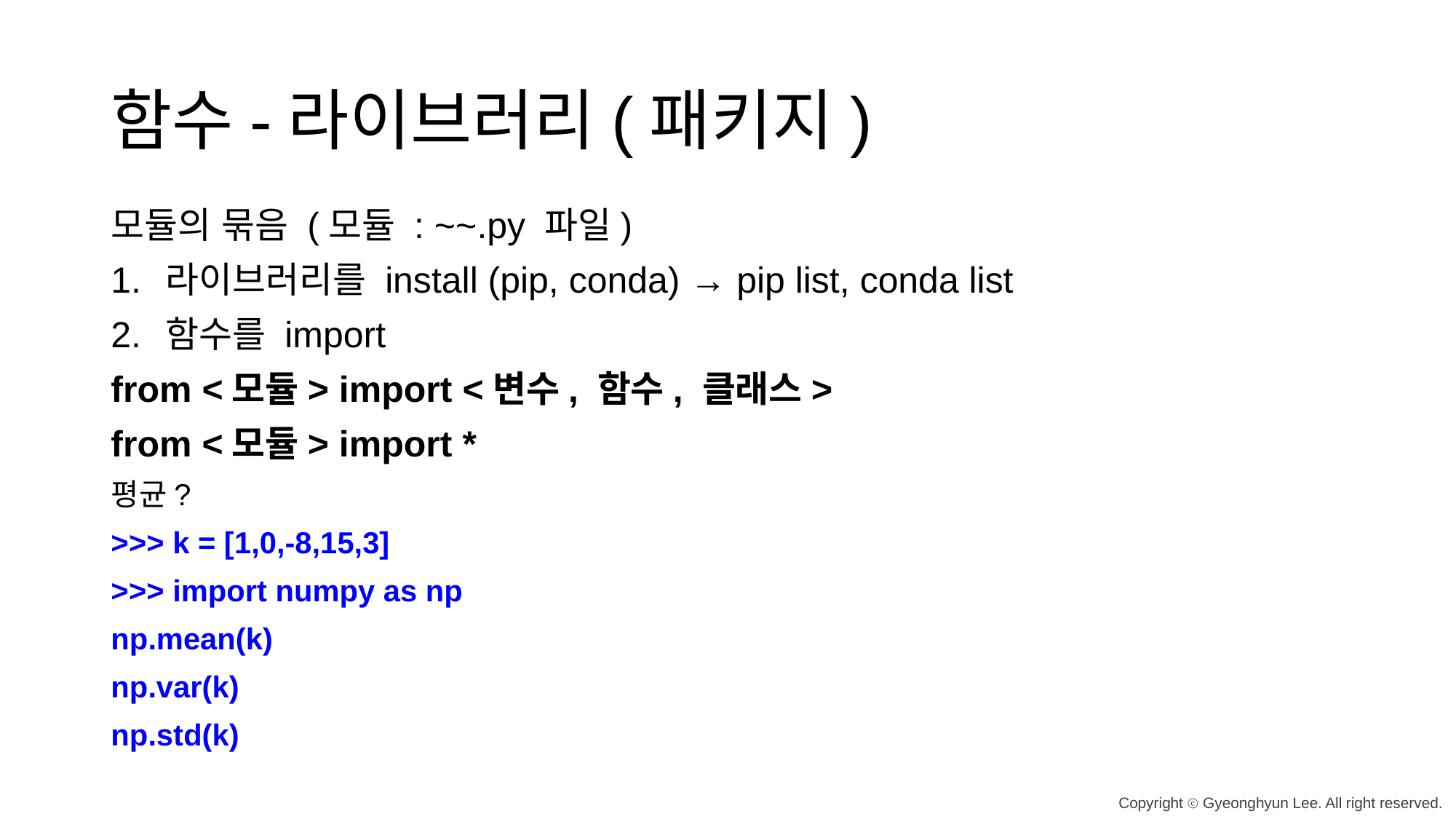

# 함수-라이브러리(패키지)
모듈의 묶음 (모듈 : ~~.py 파일)
라이브러리를 install (pip, conda) → pip list, conda list
함수를 import
from <모듈> import <변수, 함수, 클래스>
from <모듈> import *
평균?
>>> k = [1,0,-8,15,3]
>>> import numpy as np
np.mean(k)
np.var(k)
np.std(k)